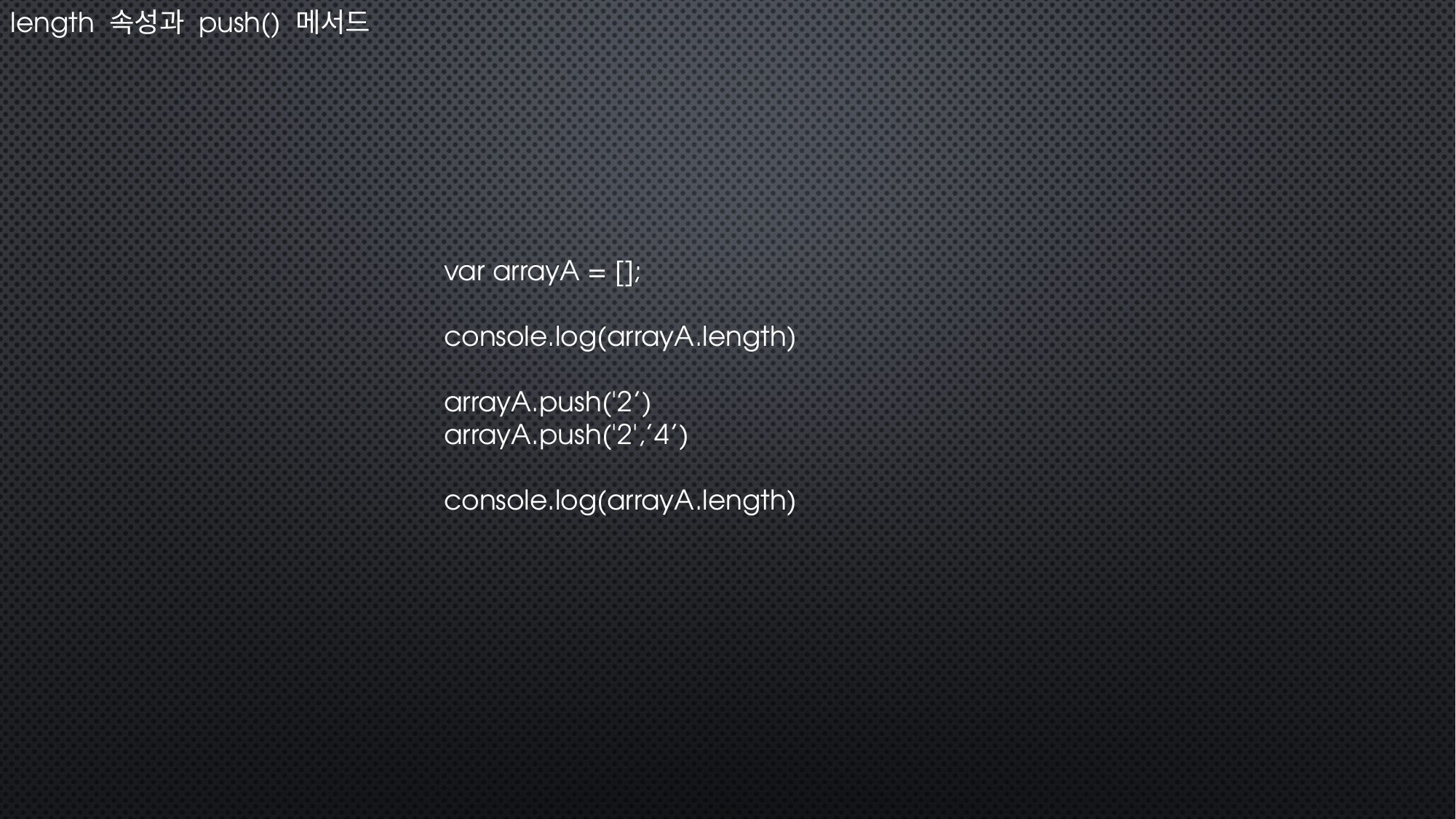

length 속성과 push() 메서드
var arrayA = [];

console.log(arrayA.length)

arrayA.push('2’)
arrayA.push('2',’4’)

console.log(arrayA.length)